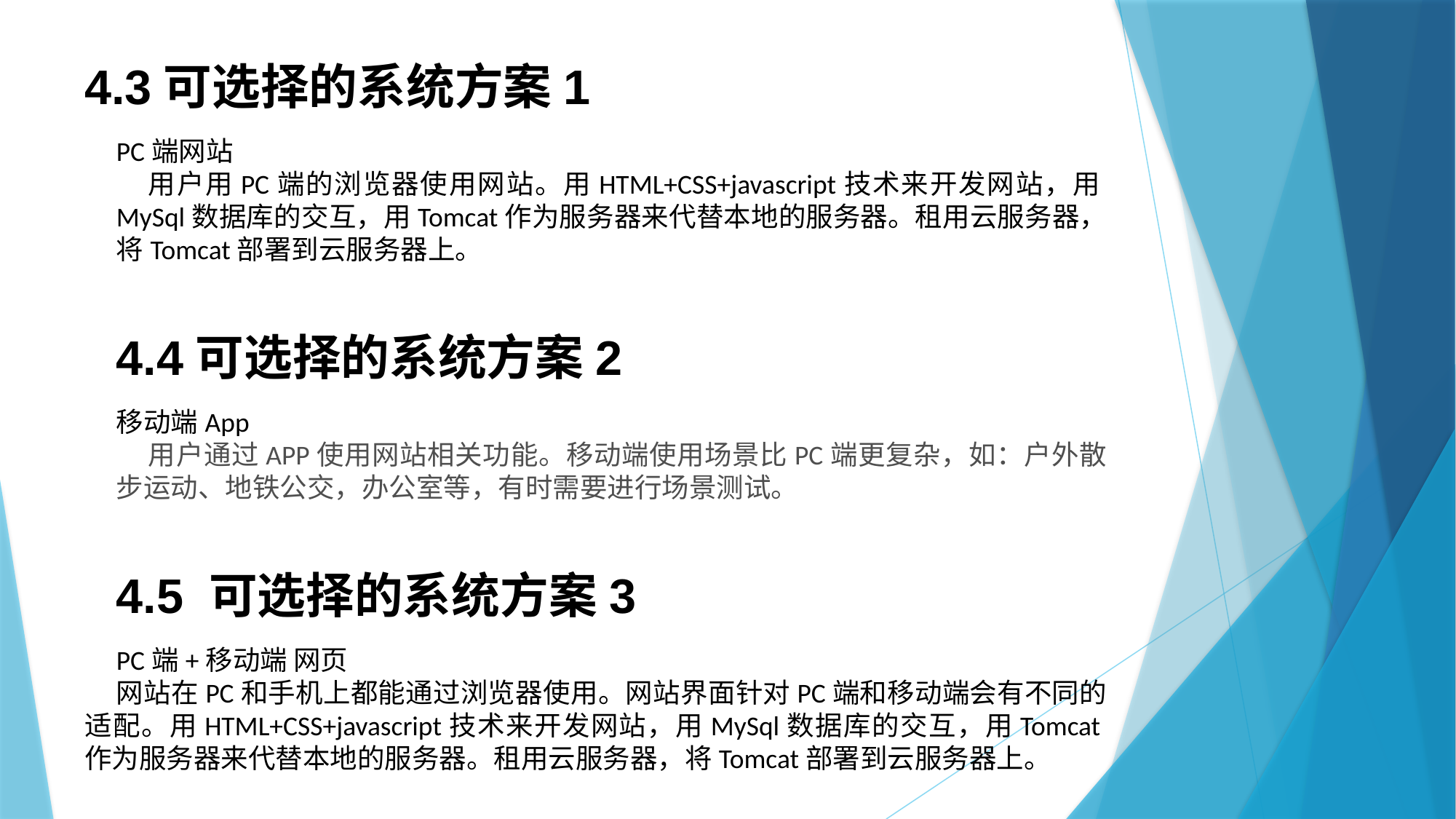

4.3可选择的系统方案1
PC端网站
用户用PC端的浏览器使用网站。用HTML+CSS+javascript技术来开发网站，用MySql数据库的交互，用Tomcat作为服务器来代替本地的服务器。租用云服务器，将Tomcat部署到云服务器上。
4.4可选择的系统方案2
移动端App
用户通过APP使用网站相关功能。移动端使用场景比PC端更复杂，如：户外散步运动、地铁公交，办公室等，有时需要进行场景测试。
4.5 可选择的系统方案3
PC端+移动端 网页
网站在PC和手机上都能通过浏览器使用。网站界面针对PC端和移动端会有不同的适配。用HTML+CSS+javascript技术来开发网站，用MySql数据库的交互，用Tomcat作为服务器来代替本地的服务器。租用云服务器，将Tomcat部署到云服务器上。